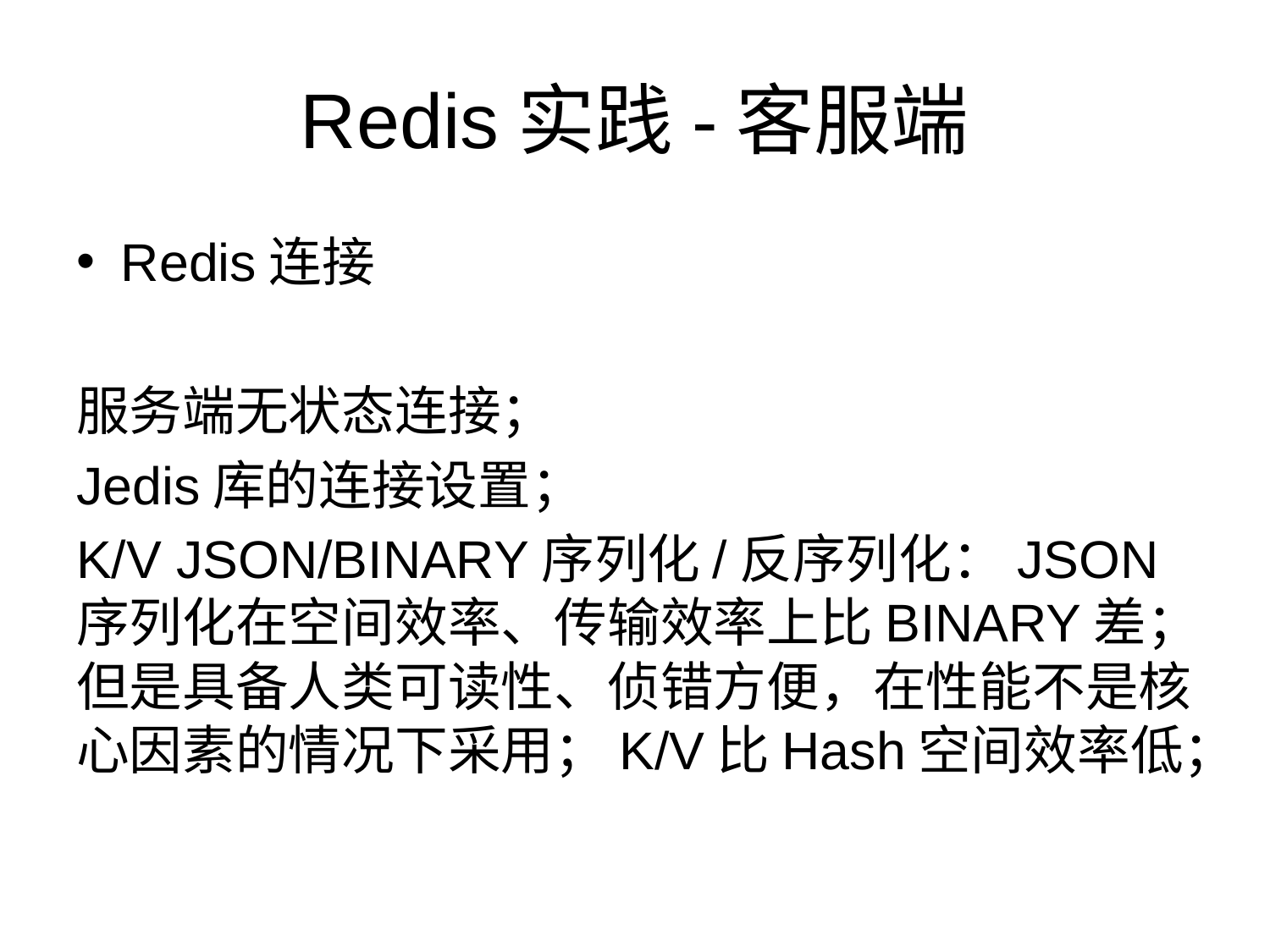

# Redis实践-客服端
Redis连接

服务端无状态连接；
Jedis库的连接设置；
K/V JSON/BINARY序列化/反序列化：JSON序列化在空间效率、传输效率上比BINARY差；但是具备人类可读性、侦错方便，在性能不是核心因素的情况下采用；K/V比Hash空间效率低；